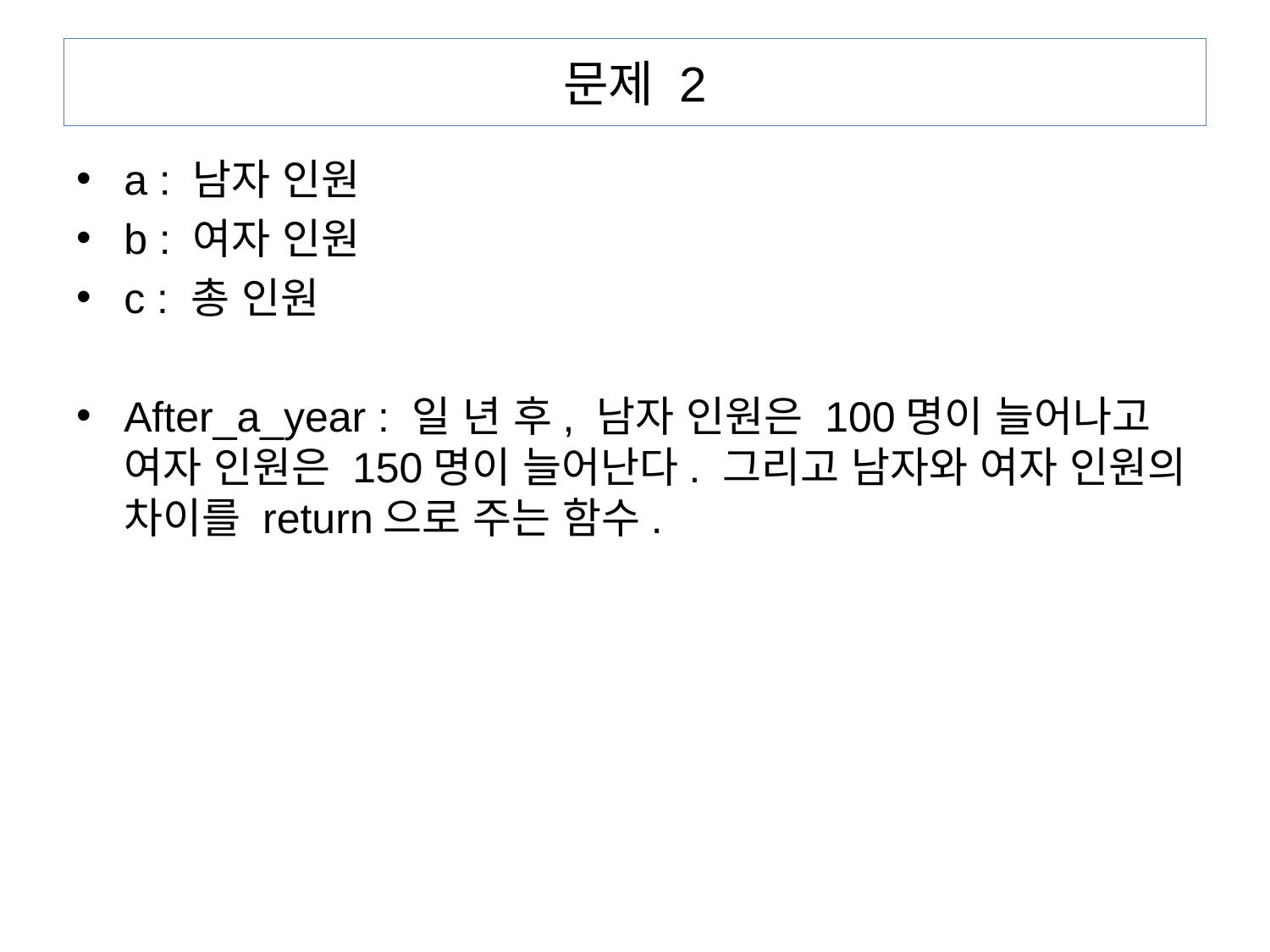

# 문제 2
a : 남자 인원
b : 여자 인원
c : 총 인원

After_a_year : 일 년 후, 남자 인원은 100명이 늘어나고 여자 인원은 150명이 늘어난다. 그리고 남자와 여자 인원의 차이를 return으로 주는 함수.